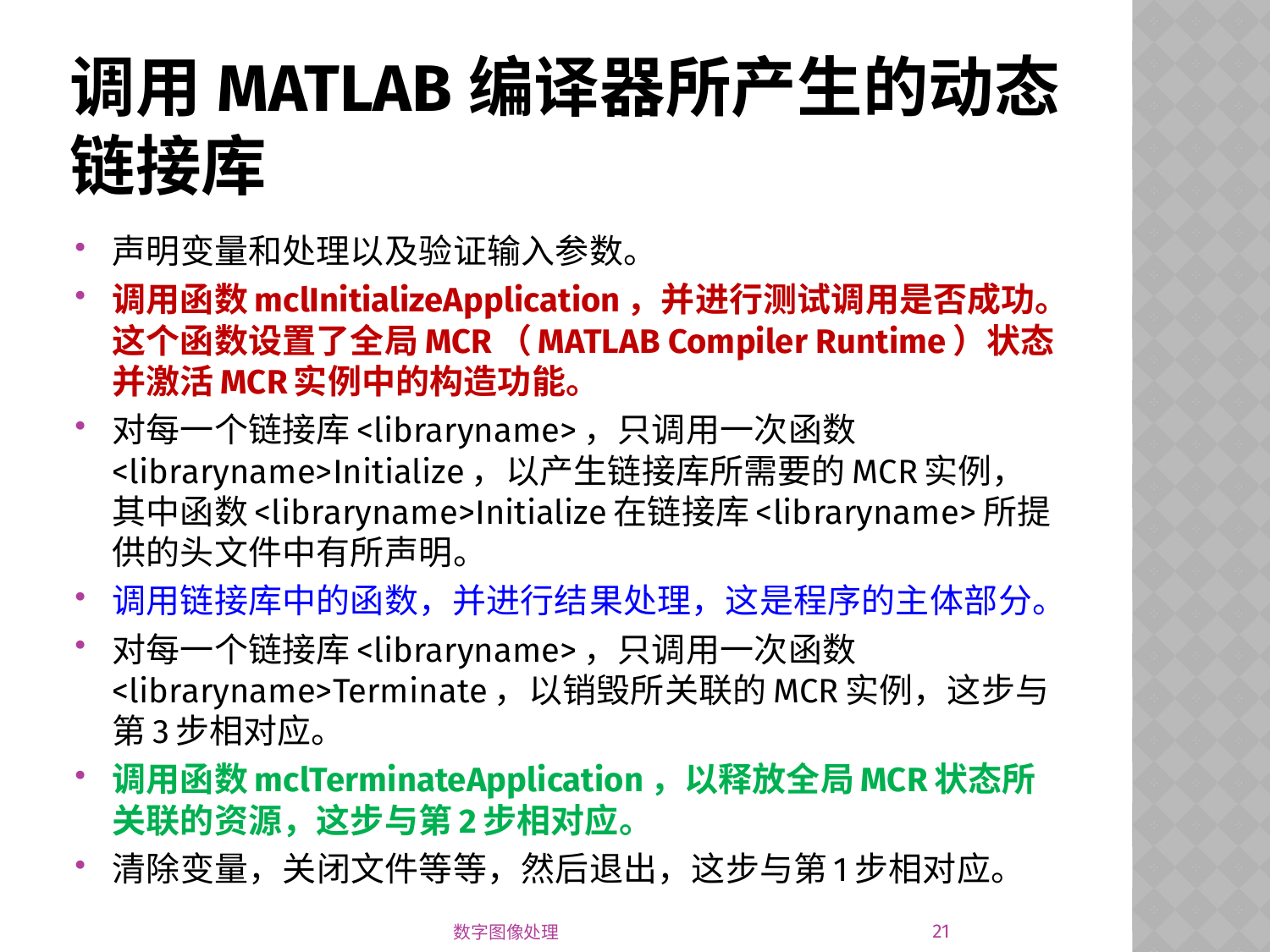

# 调用Matlab编译器所产生的动态链接库
声明变量和处理以及验证输入参数。
调用函数mclInitializeApplication，并进行测试调用是否成功。这个函数设置了全局MCR（MATLAB Compiler Runtime）状态并激活MCR实例中的构造功能。
对每一个链接库<libraryname>，只调用一次函数<libraryname>Initialize，以产生链接库所需要的MCR实例，其中函数<libraryname>Initialize在链接库<libraryname>所提供的头文件中有所声明。
调用链接库中的函数，并进行结果处理，这是程序的主体部分。
对每一个链接库<libraryname>，只调用一次函数<libraryname>Terminate，以销毁所关联的MCR实例，这步与第3步相对应。
调用函数mclTerminateApplication，以释放全局MCR状态所关联的资源，这步与第2步相对应。
清除变量，关闭文件等等，然后退出，这步与第1步相对应。
21
数字图像处理